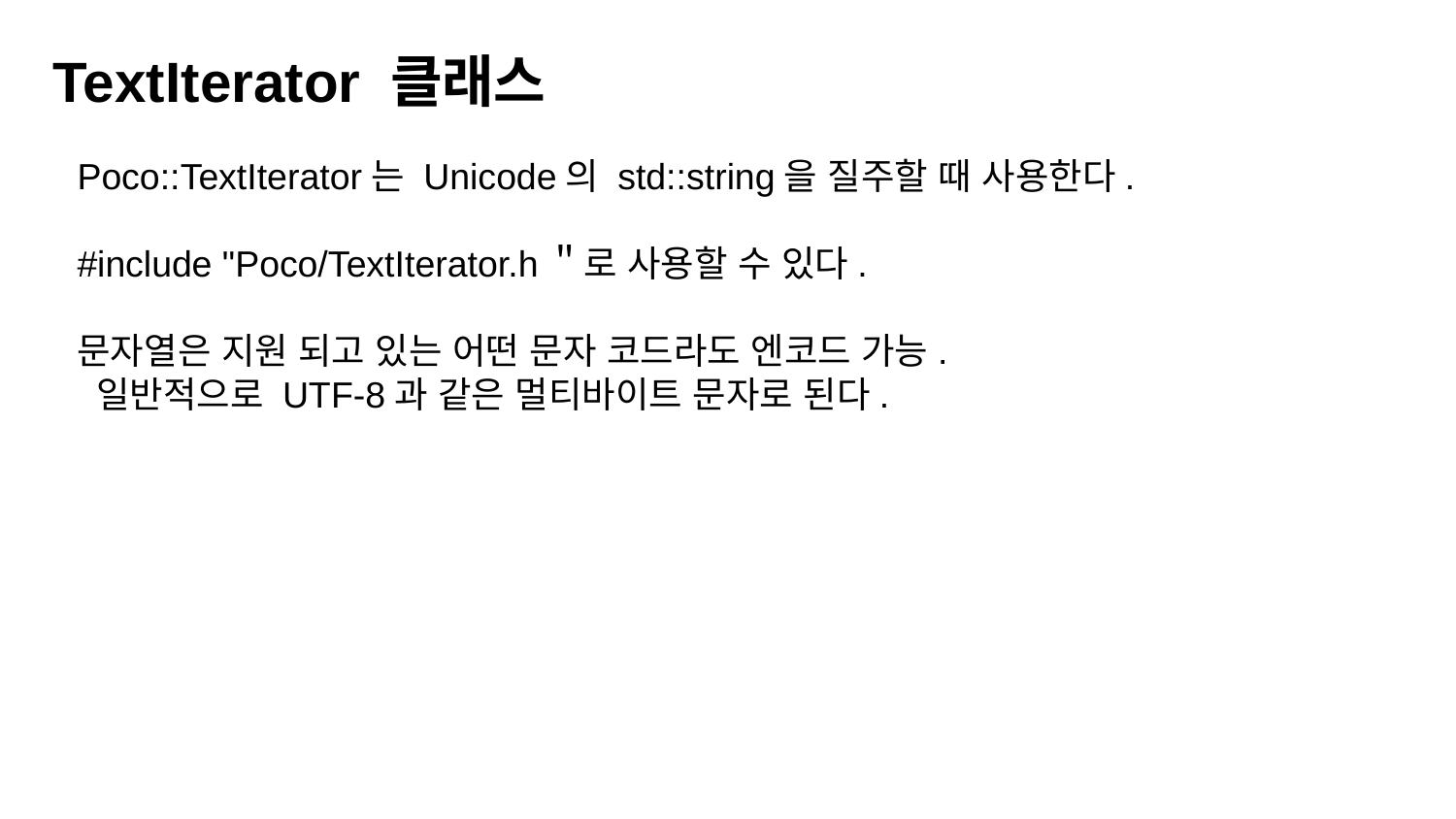

TextIterator 클래스
Poco::TextIterator는 Unicode의 std::string을 질주할 때 사용한다.
#include "Poco/TextIterator.h＂로 사용할 수 있다.
문자열은 지원 되고 있는 어떤 문자 코드라도 엔코드 가능.
 일반적으로 UTF-8과 같은 멀티바이트 문자로 된다.